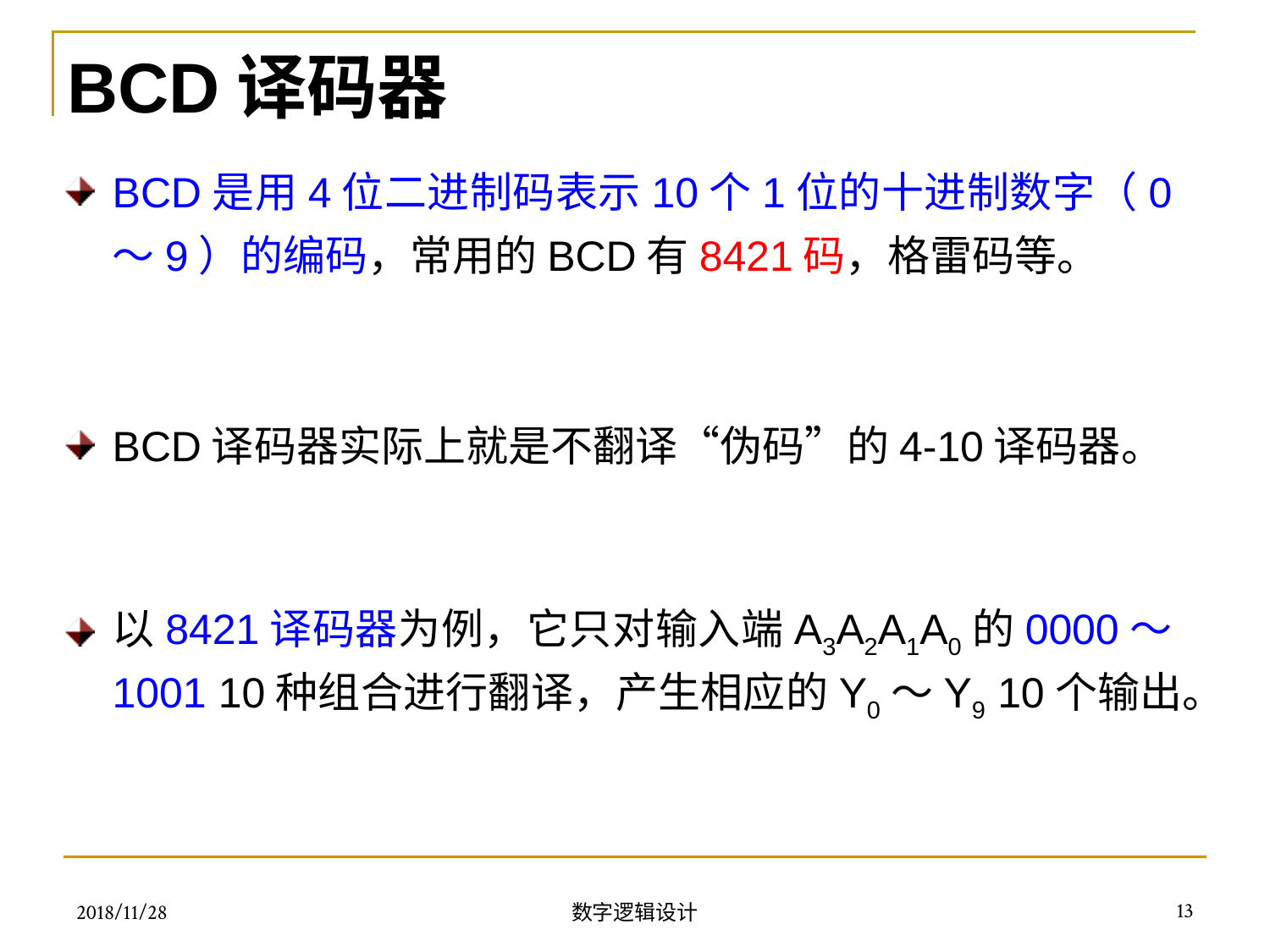

BCD译码器
BCD是用4位二进制码表示10个1位的十进制数字（0～9）的编码，常用的BCD有8421码，格雷码等。

BCD译码器实际上就是不翻译“伪码”的4-10译码器。

以8421译码器为例，它只对输入端A3A2A1A0的0000～1001 10种组合进行翻译，产生相应的Y0～Y9 10个输出。

2018/11/28
13
数字逻辑设计